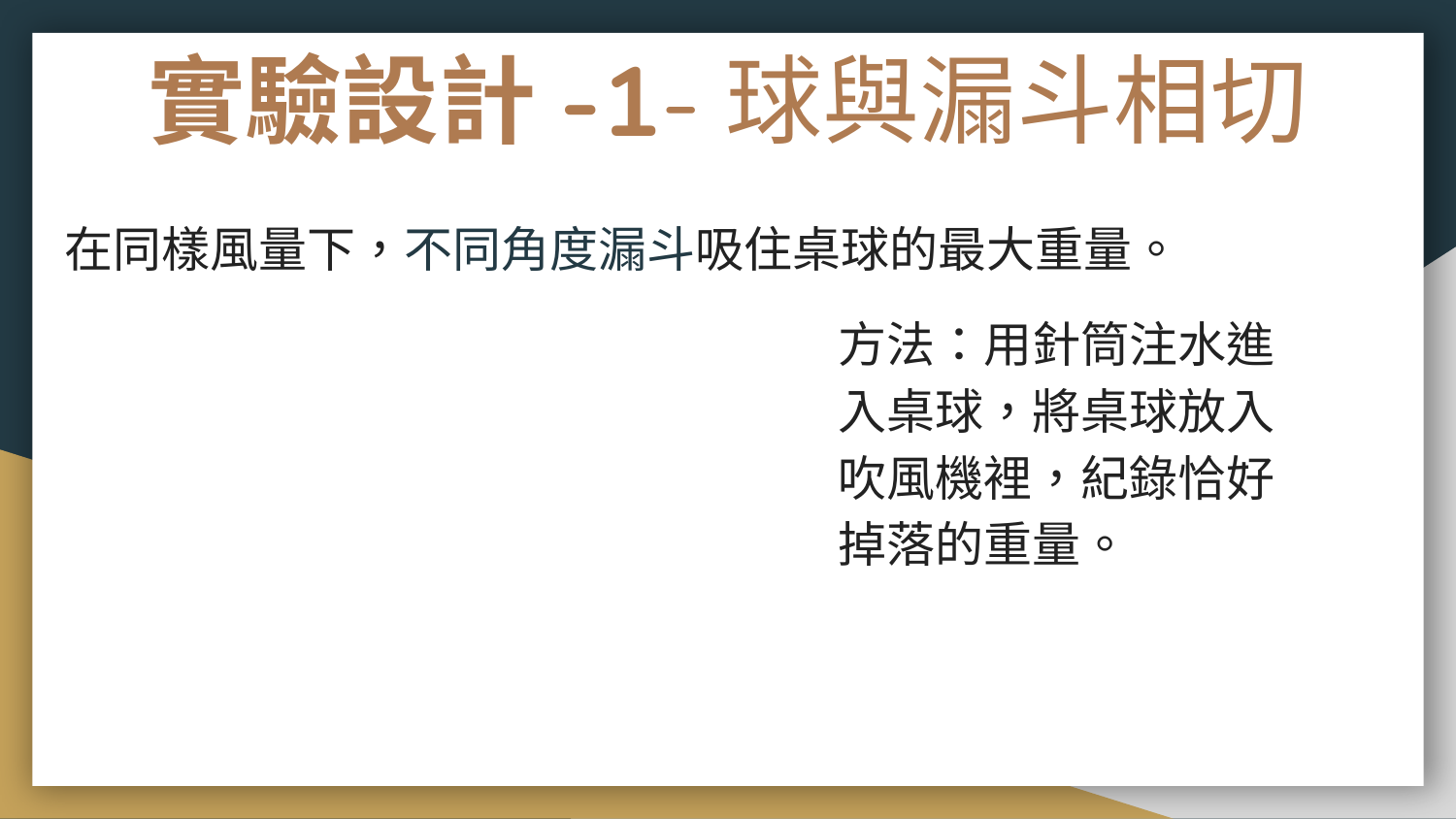

# 實驗設計-1-球與漏斗相切

在同樣風量下，不同角度漏斗吸住桌球的最大重量。

方法：用針筒注水進入桌球，將桌球放入吹風機裡，紀錄恰好掉落的重量。